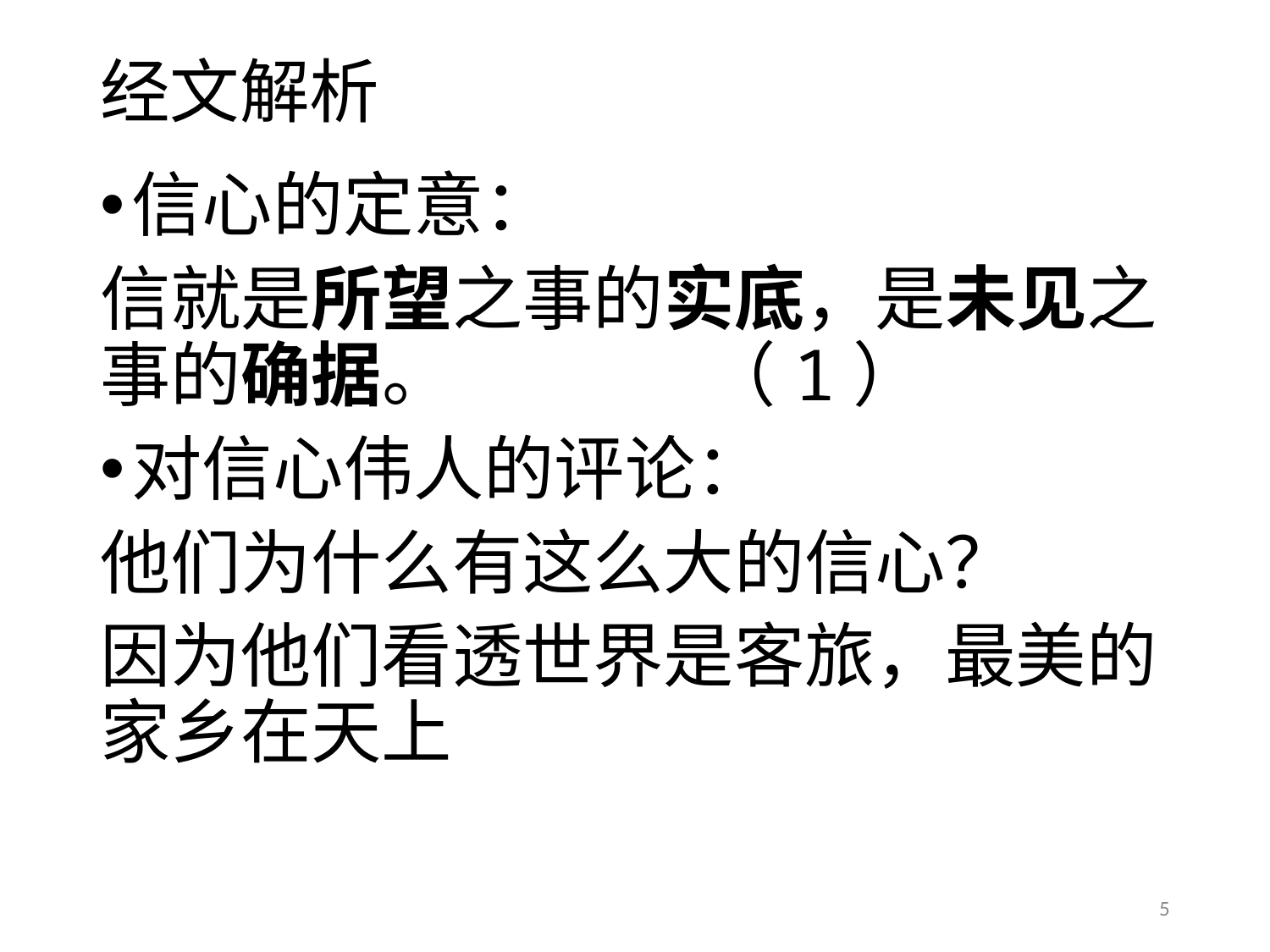

# 经文解析
信心的定意：
信就是所望之事的实底，是未见之事的确据。                （1）
对信心伟人的评论：
他们为什么有这么大的信心？
因为他们看透世界是客旅，最美的家乡在天上
5